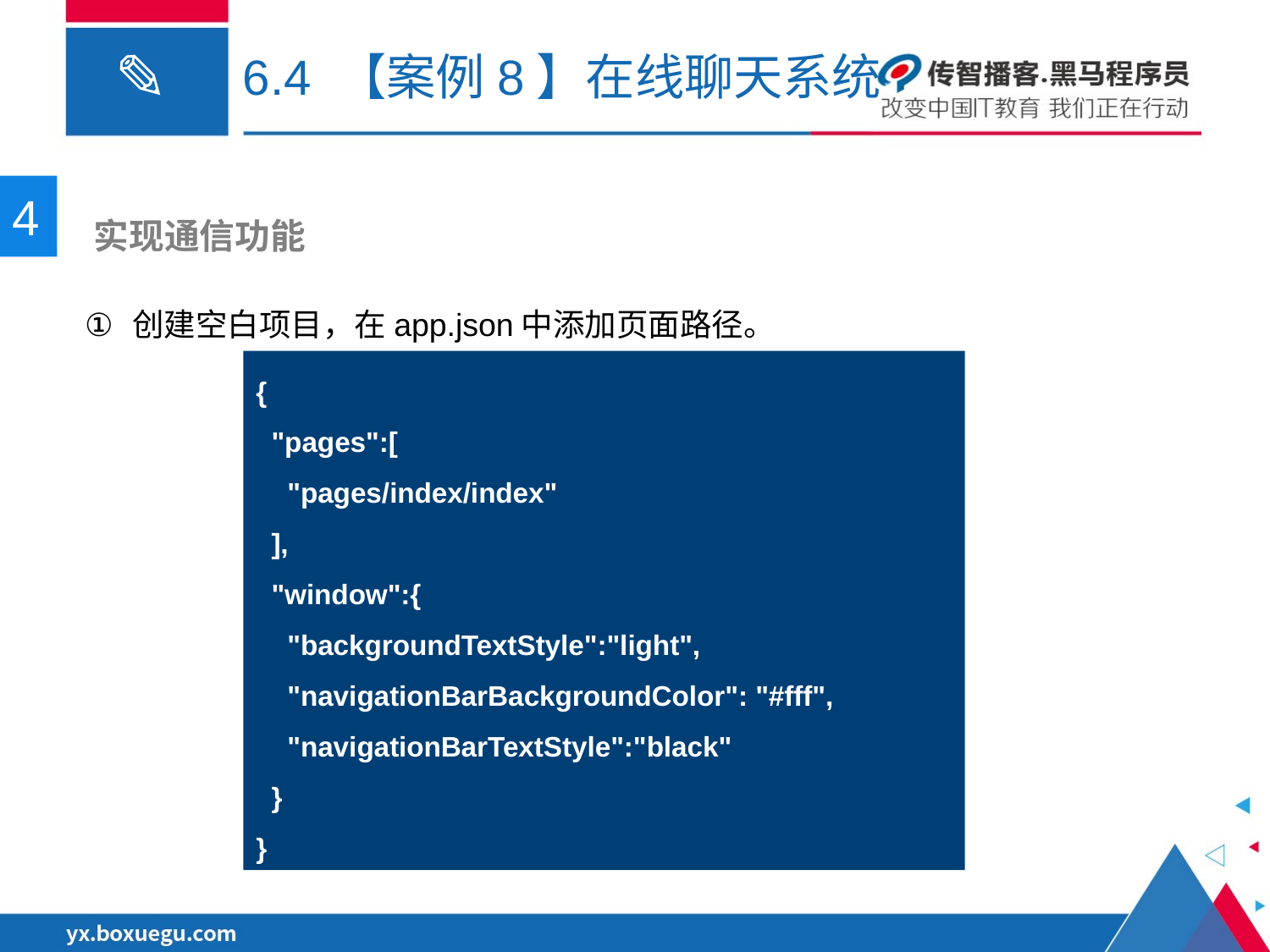

# 6.4 【案例8】在线聊天系统

4
  实现通信功能
创建空白项目，在app.json中添加页面路径。
{
  "pages":[
    "pages/index/index"
  ],
  "window":{
    "backgroundTextStyle":"light",
    "navigationBarBackgroundColor": "#fff",
    "navigationBarTextStyle":"black"
  }
}